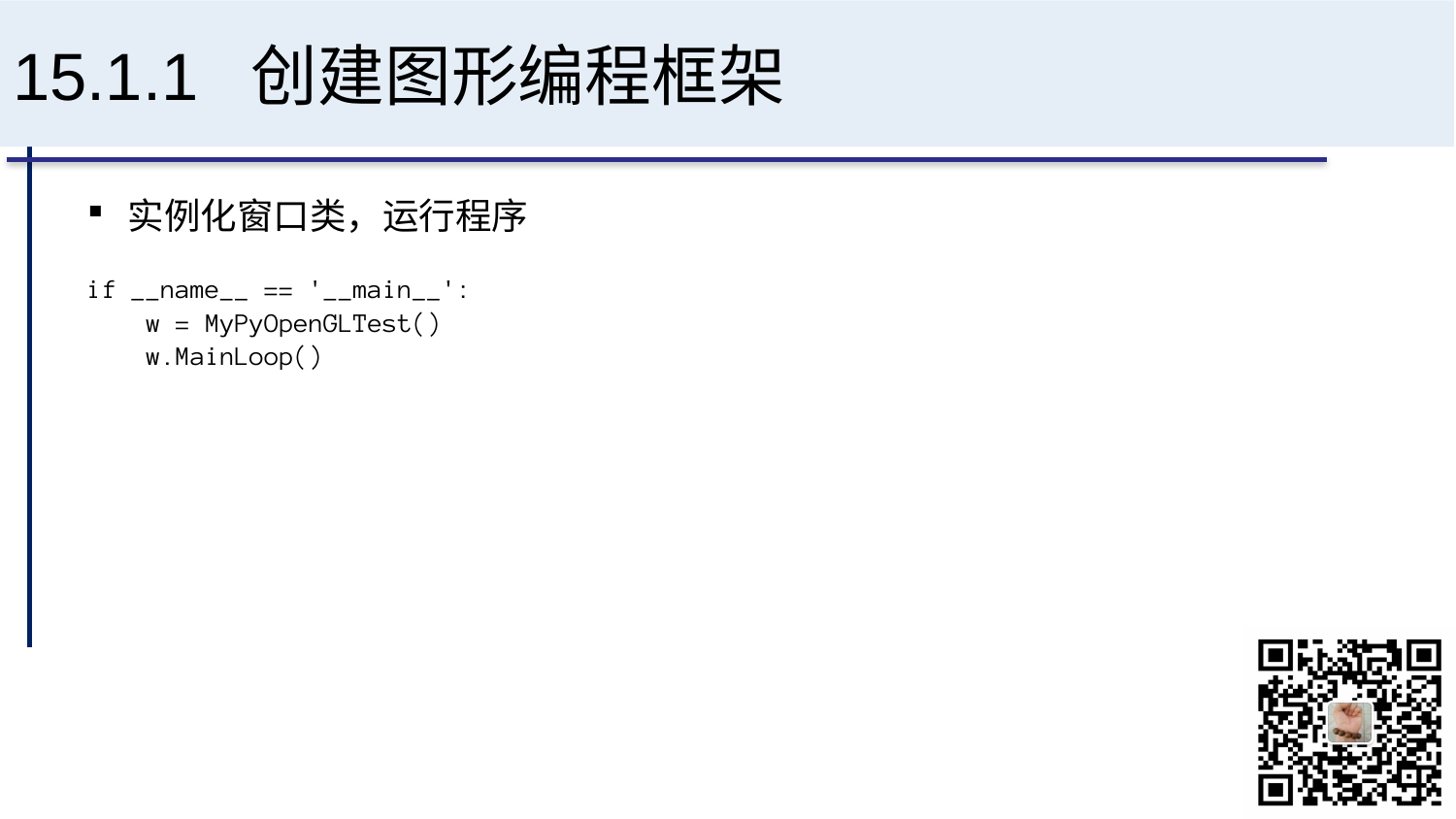

# 15.1.1  创建图形编程框架
实例化窗口类，运行程序

if __name__ == '__main__':
    w = MyPyOpenGLTest()
    w.MainLoop()